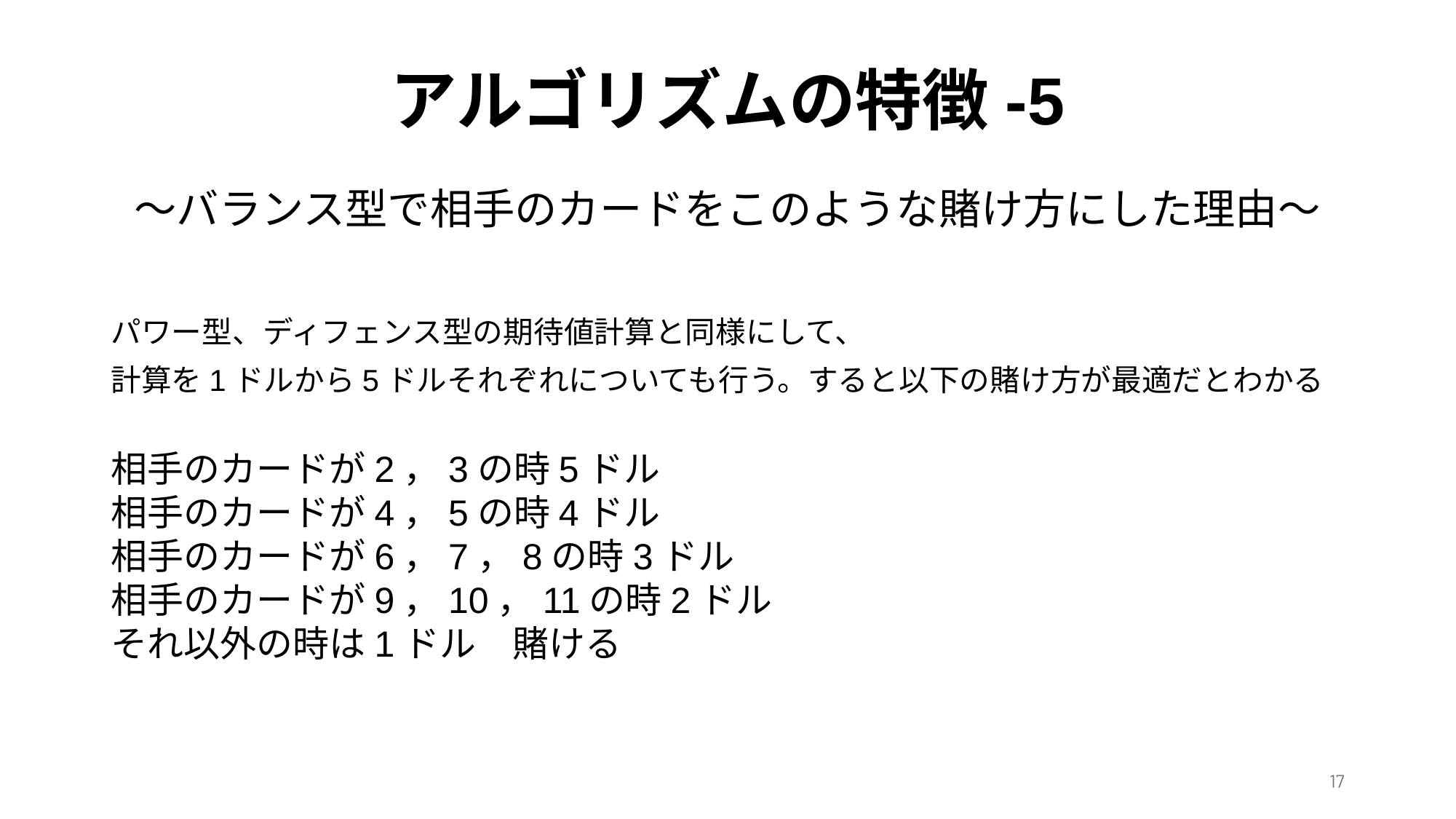

# アルゴリズムの特徴-5
～バランス型で相手のカードをこのような賭け方にした理由～

パワー型、ディフェンス型の期待値計算と同様にして、
計算を1ドルから5ドルそれぞれについても行う。すると以下の賭け方が最適だとわかる

相手のカードが2，3の時5ドル
相手のカードが4，5の時4ドル
相手のカードが6，7，8の時3ドル
相手のカードが9，10，11の時2ドル
それ以外の時は1ドル　賭ける
17